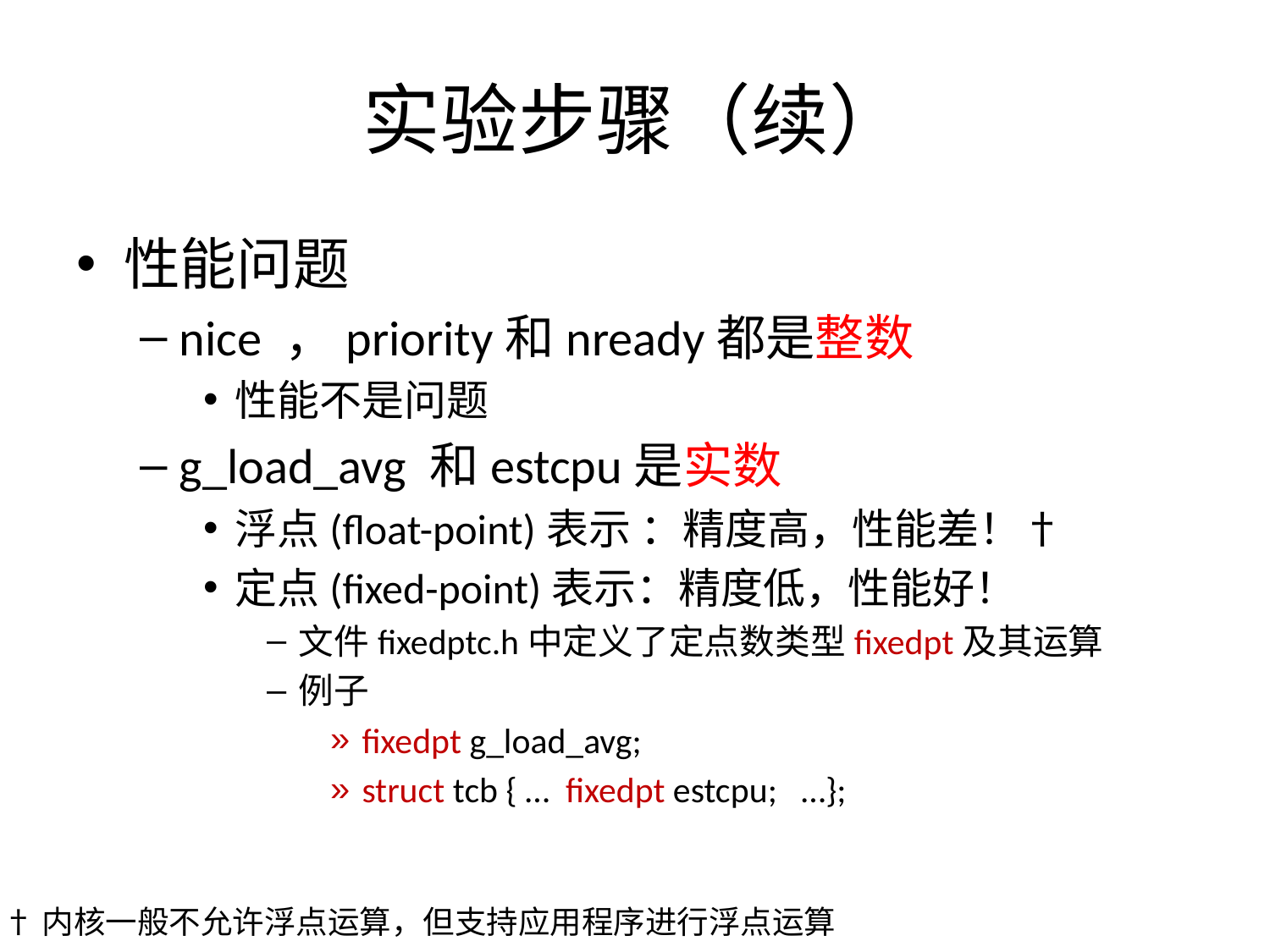

# 实验步骤（续）
性能问题
nice ，priority和nready都是整数
性能不是问题
g_load_avg 和estcpu是实数
浮点(float-point)表示 ：精度高，性能差！†
定点(fixed-point)表示：精度低，性能好！
文件fixedptc.h中定义了定点数类型fixedpt及其运算
例子
fixedpt g_load_avg;
struct tcb { …  fixedpt estcpu;   …};
†内核一般不允许浮点运算，但支持应用程序进行浮点运算